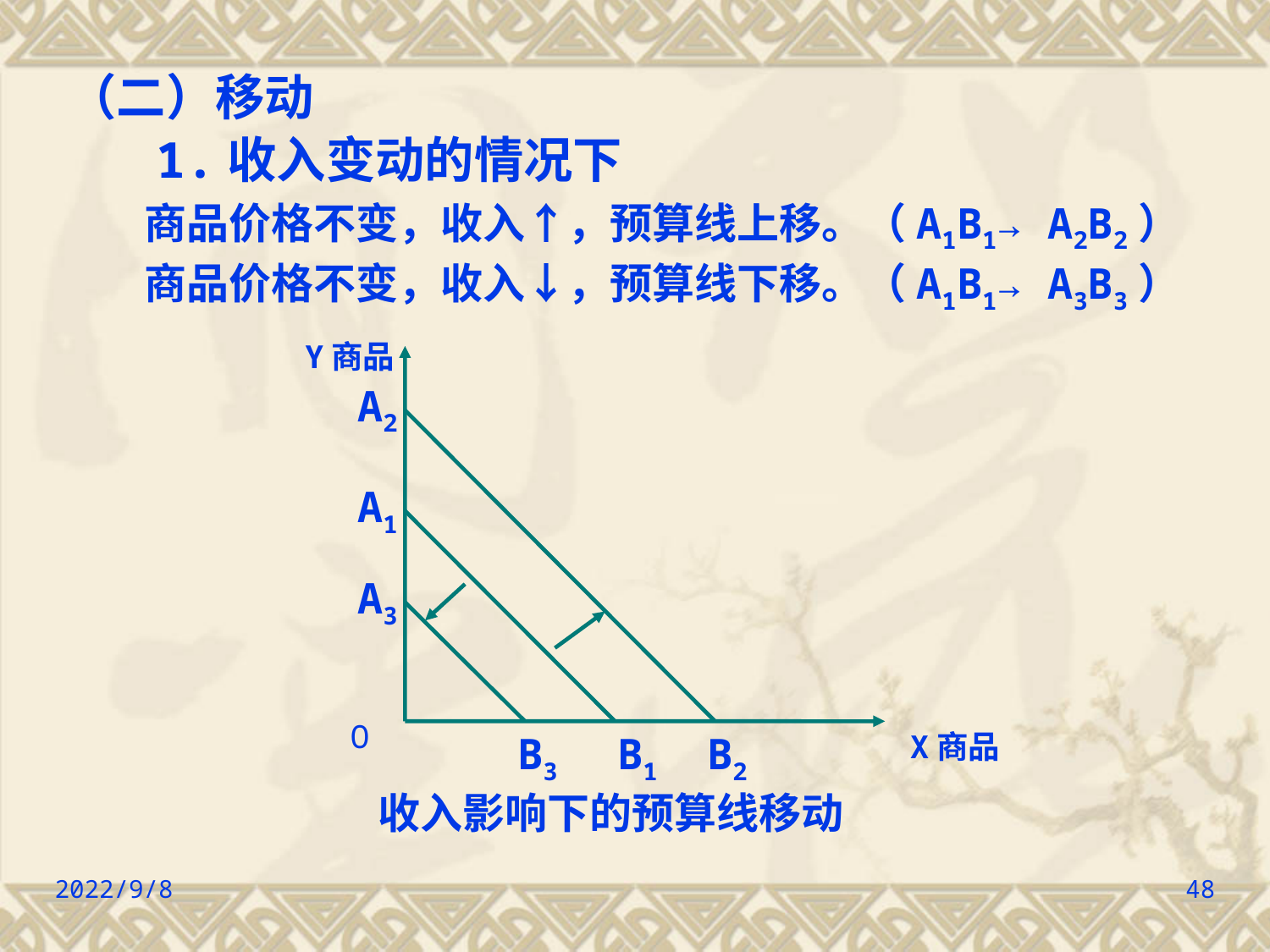

（二）移动
   1.收入变动的情况下
       商品价格不变，收入↑，预算线上移。（A1B1→ A2B2）
       商品价格不变，收入↓，预算线下移。（A1B1→ A3B3）

Y商品

A2

A1

A3

B3
B1
B2
O
X商品
收入影响下的预算线移动
2022/9/8
48